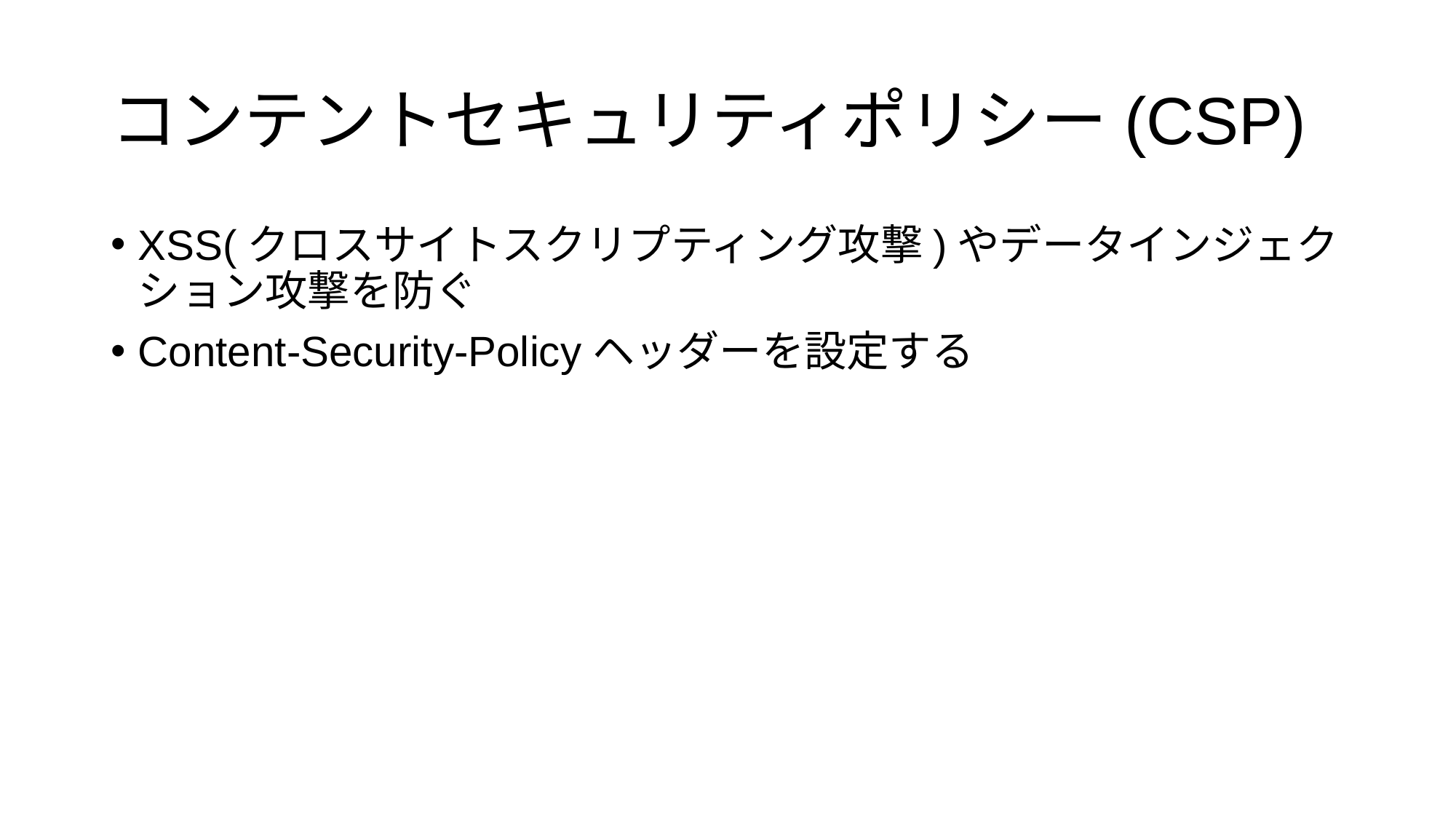

# コンテントセキュリティポリシー(CSP)
XSS(クロスサイトスクリプティング攻撃)やデータインジェクション攻撃を防ぐ
Content-Security-Policyヘッダーを設定する